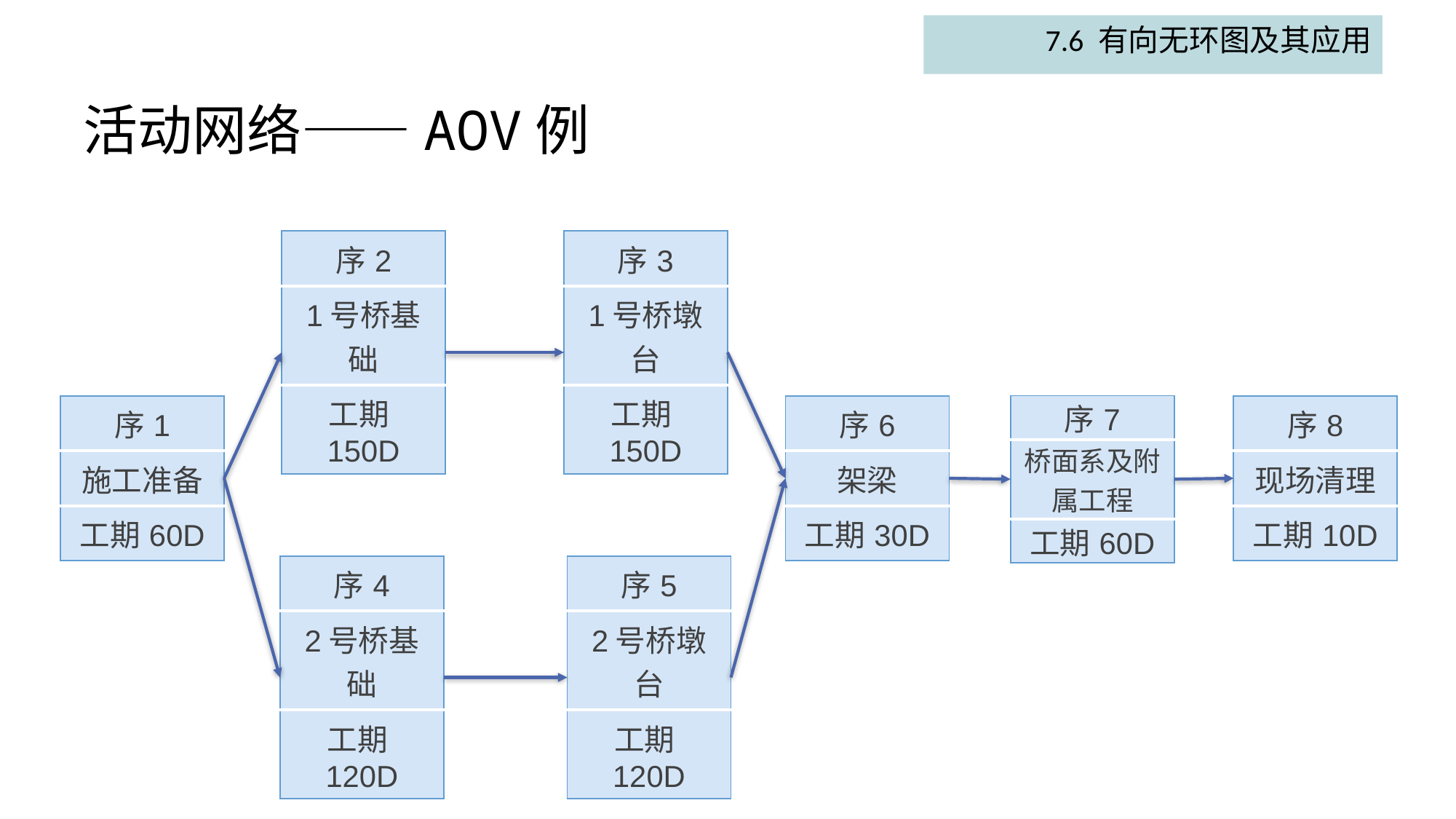

7.6 有向无环图及其应用
# 活动网络——AOV例
| 序2 |
| --- |
| 1号桥基础 |
| 工期150D |
| 序3 |
| --- |
| 1号桥墩台 |
| 工期150D |
| 序7 |
| --- |
| 桥面系及附属工程 |
| 工期60D |
| 序1 |
| --- |
| 施工准备 |
| 工期60D |
| 序6 |
| --- |
| 架梁 |
| 工期30D |
| 序8 |
| --- |
| 现场清理 |
| 工期10D |
| 序4 |
| --- |
| 2号桥基础 |
| 工期120D |
| 序5 |
| --- |
| 2号桥墩台 |
| 工期120D |